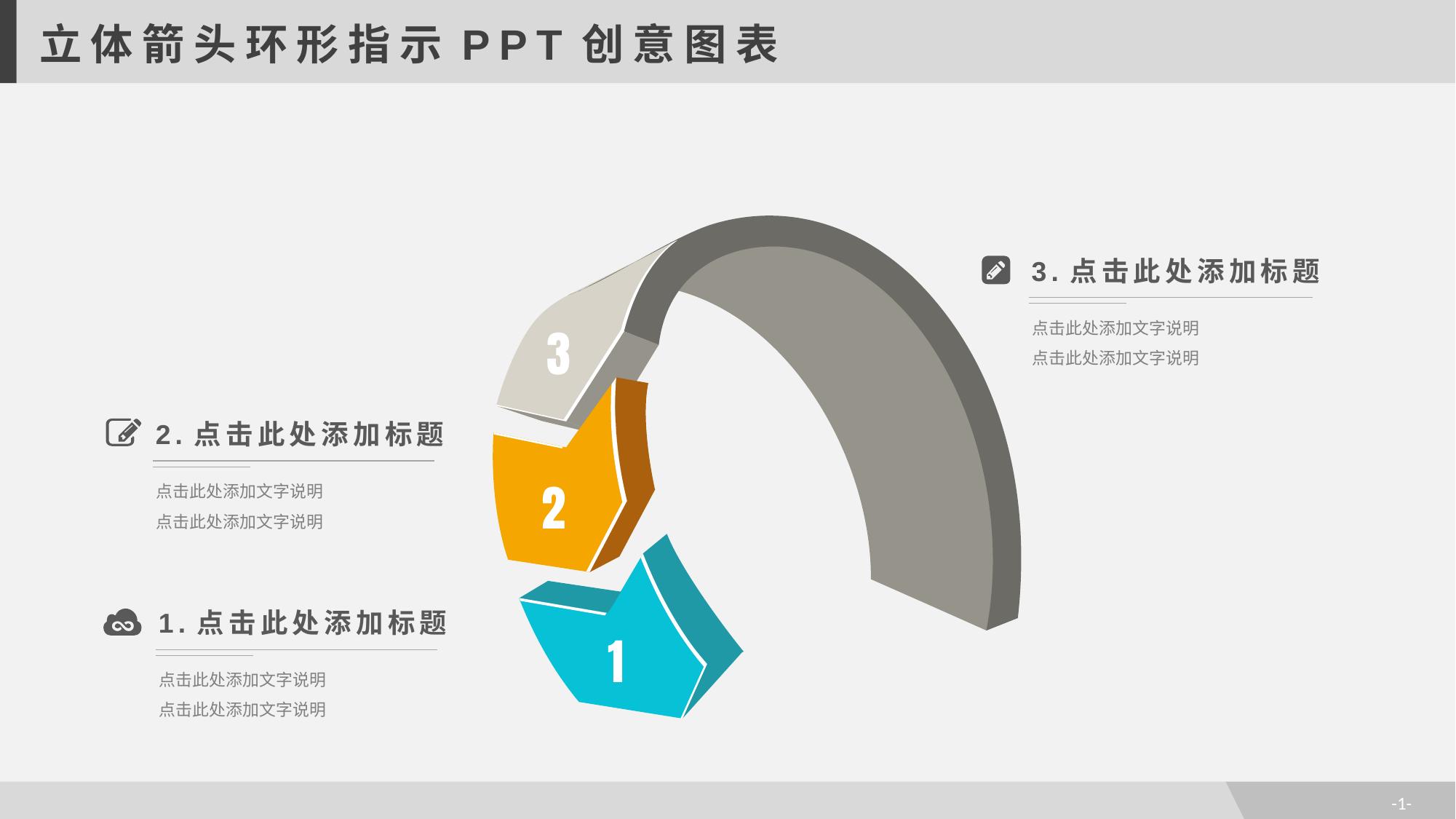

立体箭头环形指示PPT创意图表

3.点击此处添加标题

点击此处添加文字说明
点击此处添加文字说明
3
2.点击此处添加标题

点击此处添加文字说明
点击此处添加文字说明
2
1.点击此处添加标题

点击此处添加文字说明
点击此处添加文字说明
1
-1-